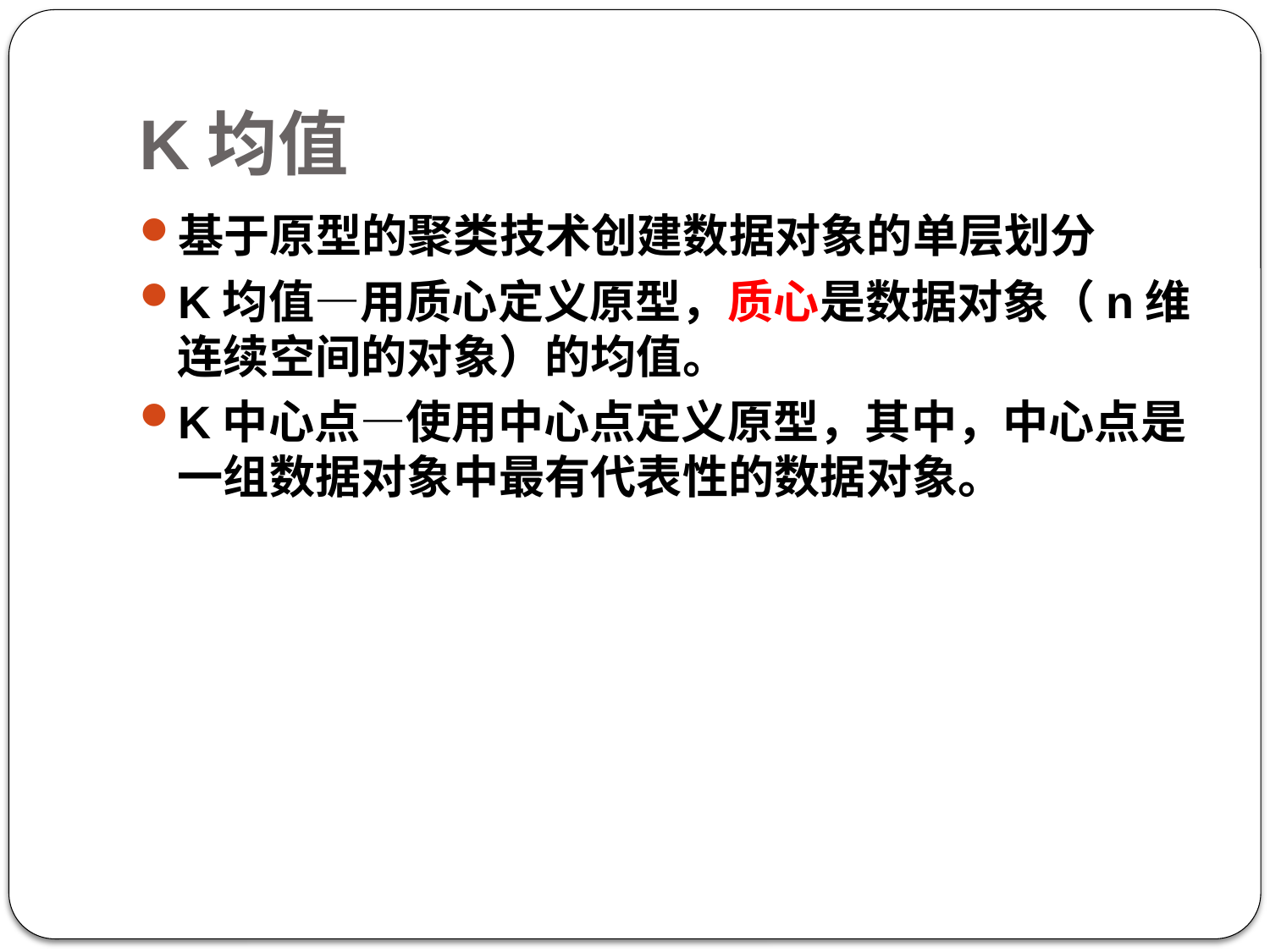

# K均值
基于原型的聚类技术创建数据对象的单层划分
K均值—用质心定义原型，质心是数据对象（n维连续空间的对象）的均值。
K中心点—使用中心点定义原型，其中，中心点是一组数据对象中最有代表性的数据对象。